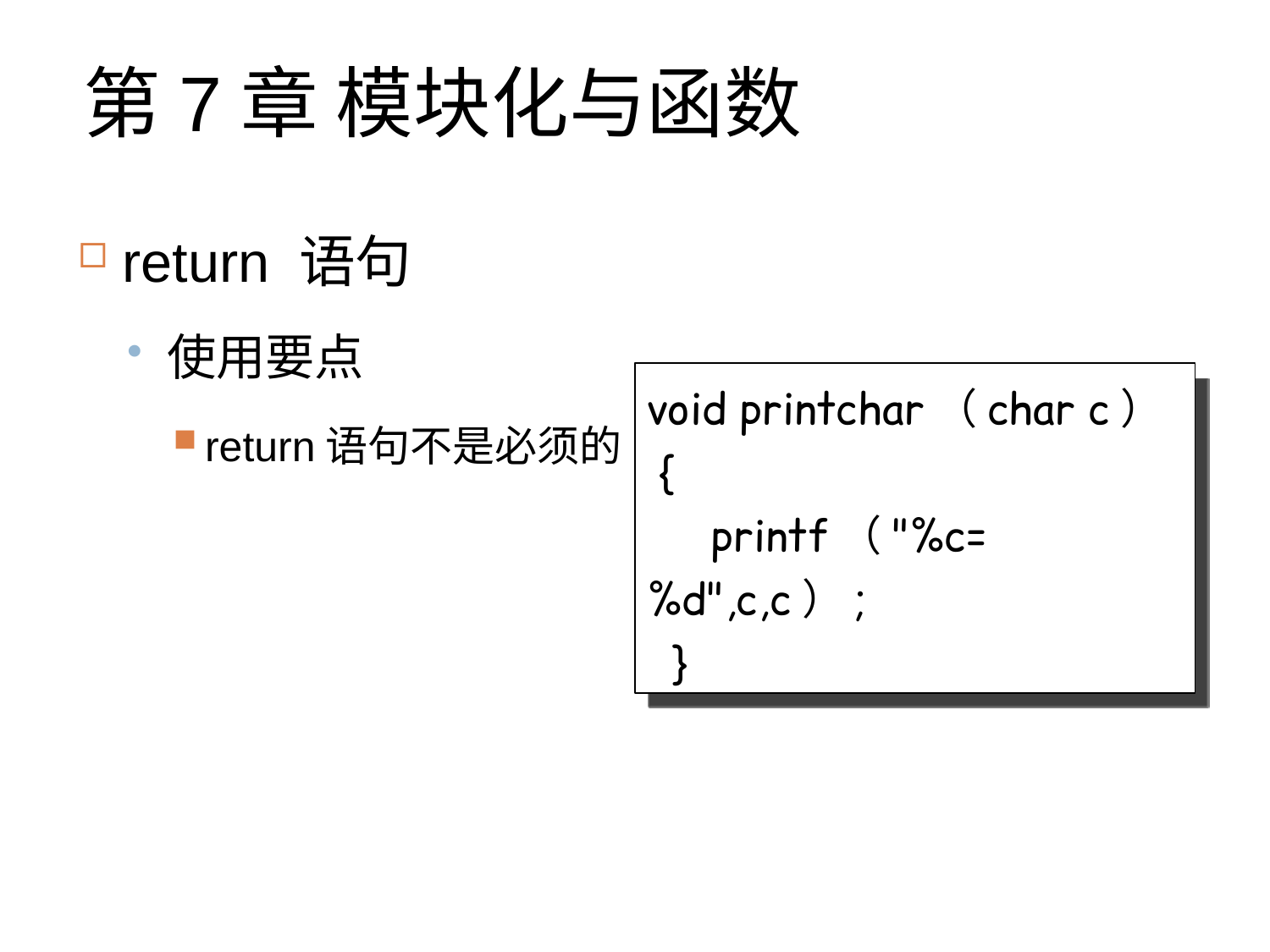

第7章 模块化与函数
return 语句
使用要点
return语句不是必须的

void printchar（char c）
 {
     printf（"%c=%d",c,c）;
  }